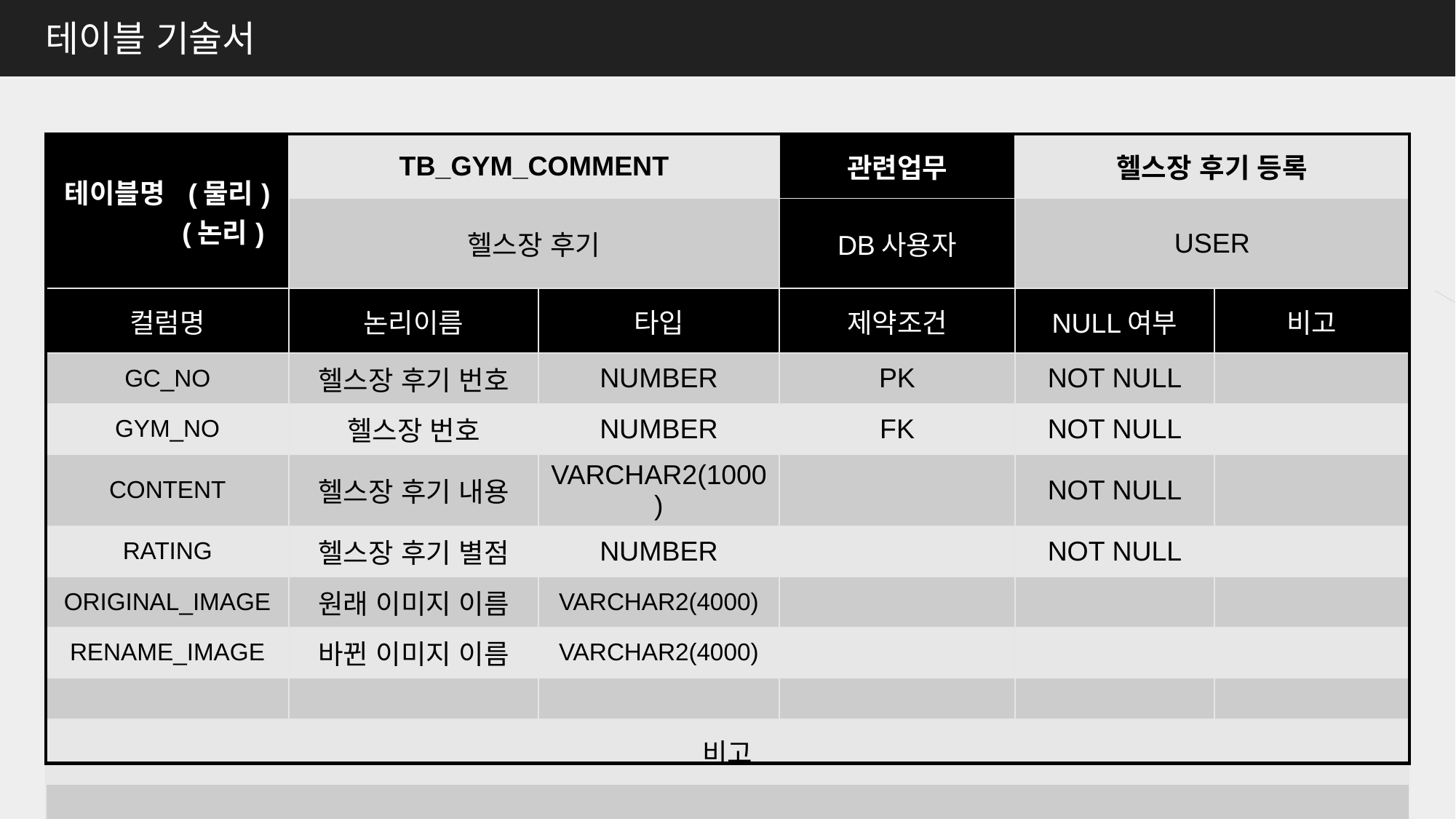

테이블 기술서
| 테이블명 (물리) 　(논리) | TB\_GYM\_COMMENT |  | 관련업무 | 헬스장 후기 등록 |  |
| --- | --- | --- | --- | --- | --- |
|  | 헬스장 후기 |  | DB사용자 | USER |  |
| 컬럼명 | 논리이름 | 타입 | 제약조건 | NULL여부 | 비고 |
| GC\_NO | 헬스장 후기 번호 | NUMBER | PK | NOT NULL |  |
| GYM\_NO | 헬스장 번호 | NUMBER | FK | NOT NULL |  |
| CONTENT | 헬스장 후기 내용 | VARCHAR2(1000) |  | NOT NULL |  |
| RATING | 헬스장 후기 별점 | NUMBER |  | NOT NULL |  |
| ORIGINAL\_IMAGE | 원래 이미지 이름 | VARCHAR2(4000) |  |  |  |
| RENAME\_IMAGE | 바뀐 이미지 이름 | VARCHAR2(4000) |  |  |  |
|  |  |  |  |  |  |
| 비고 |  |  |  |  |  |
|  |  |  |  |  |  |